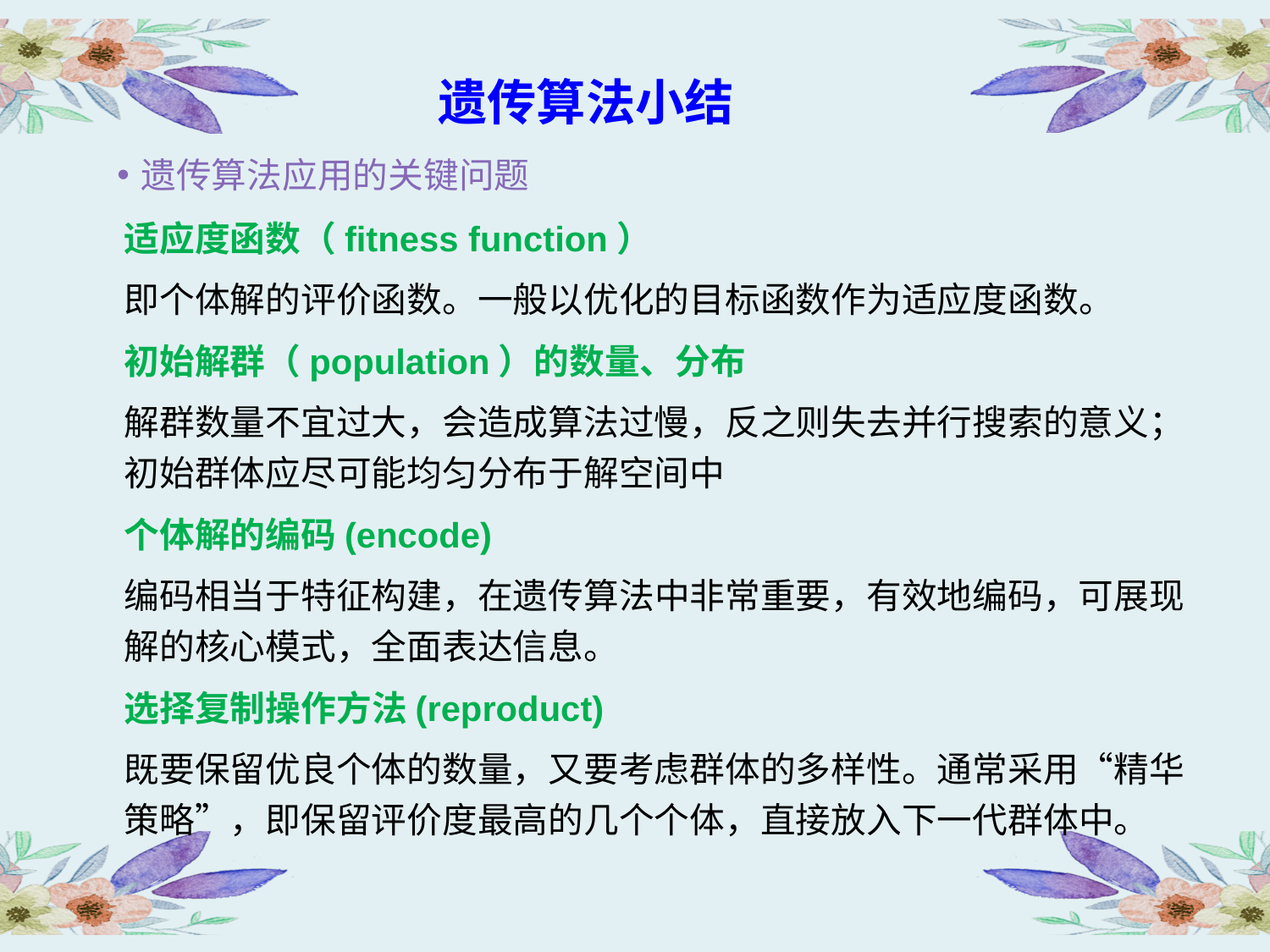

# 遗传算法小结
遗传算法应用的关键问题
适应度函数（fitness function）
即个体解的评价函数。一般以优化的目标函数作为适应度函数。
初始解群（population）的数量、分布
解群数量不宜过大，会造成算法过慢，反之则失去并行搜索的意义；初始群体应尽可能均匀分布于解空间中
个体解的编码(encode)
编码相当于特征构建，在遗传算法中非常重要，有效地编码，可展现解的核心模式，全面表达信息。
选择复制操作方法(reproduct)
既要保留优良个体的数量，又要考虑群体的多样性。通常采用“精华策略”，即保留评价度最高的几个个体，直接放入下一代群体中。